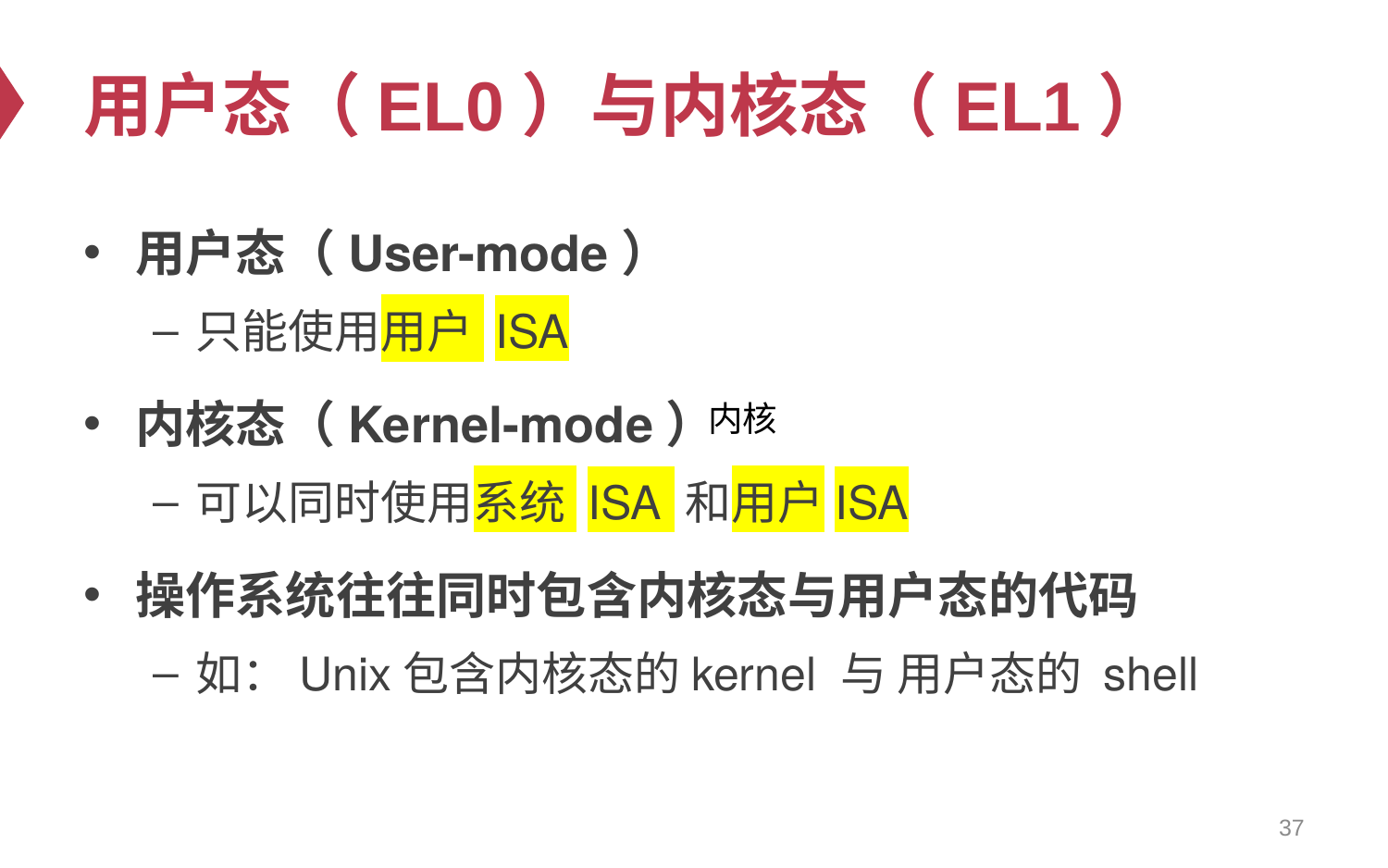

# 用户态（EL0）与内核态（EL1）
用户态（User-mode）
只能使用用户 ISA
内核态（Kernel-mode）
可以同时使用系统 ISA 和用户ISA
操作系统往往同时包含内核态与用户态的代码
如：Unix包含内核态的kernel 与 用户态的 shell

内核
37